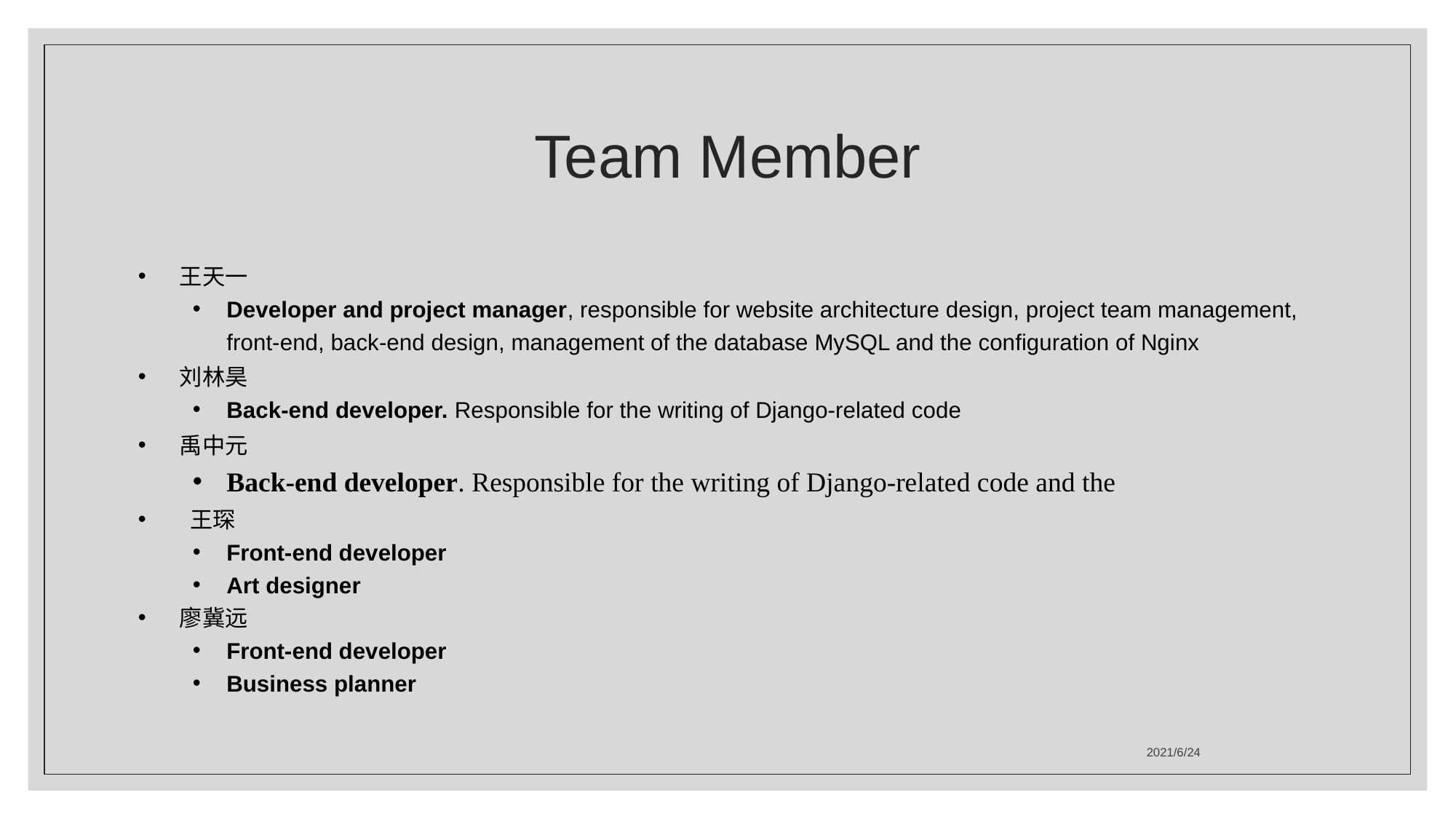

# Team Member
王天一
Developer and project manager, responsible for website architecture design, project team management, front-end, back-end design, management of the database MySQL and the configuration of Nginx
刘林昊
Back-end developer. Responsible for the writing of Django-related code
禹中元
Back-end developer. Responsible for the writing of Django-related code and the
 王琛
Front-end developer
Art designer
廖冀远
Front-end developer
Business planner
2021/6/24